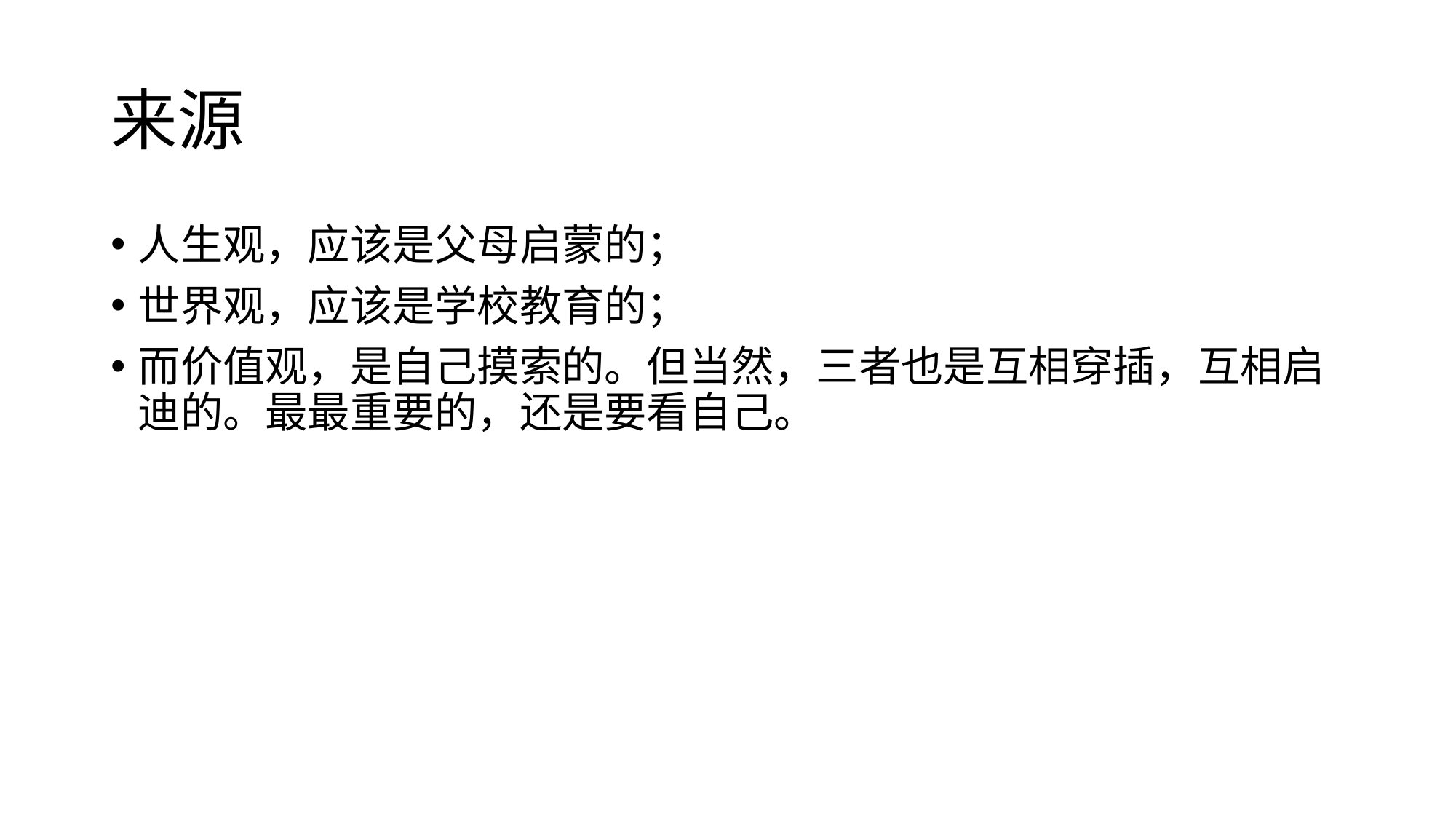

# 来源
人生观，应该是父母启蒙的；
世界观，应该是学校教育的；
而价值观，是自己摸索的。但当然，三者也是互相穿插，互相启迪的。最最重要的，还是要看自己。